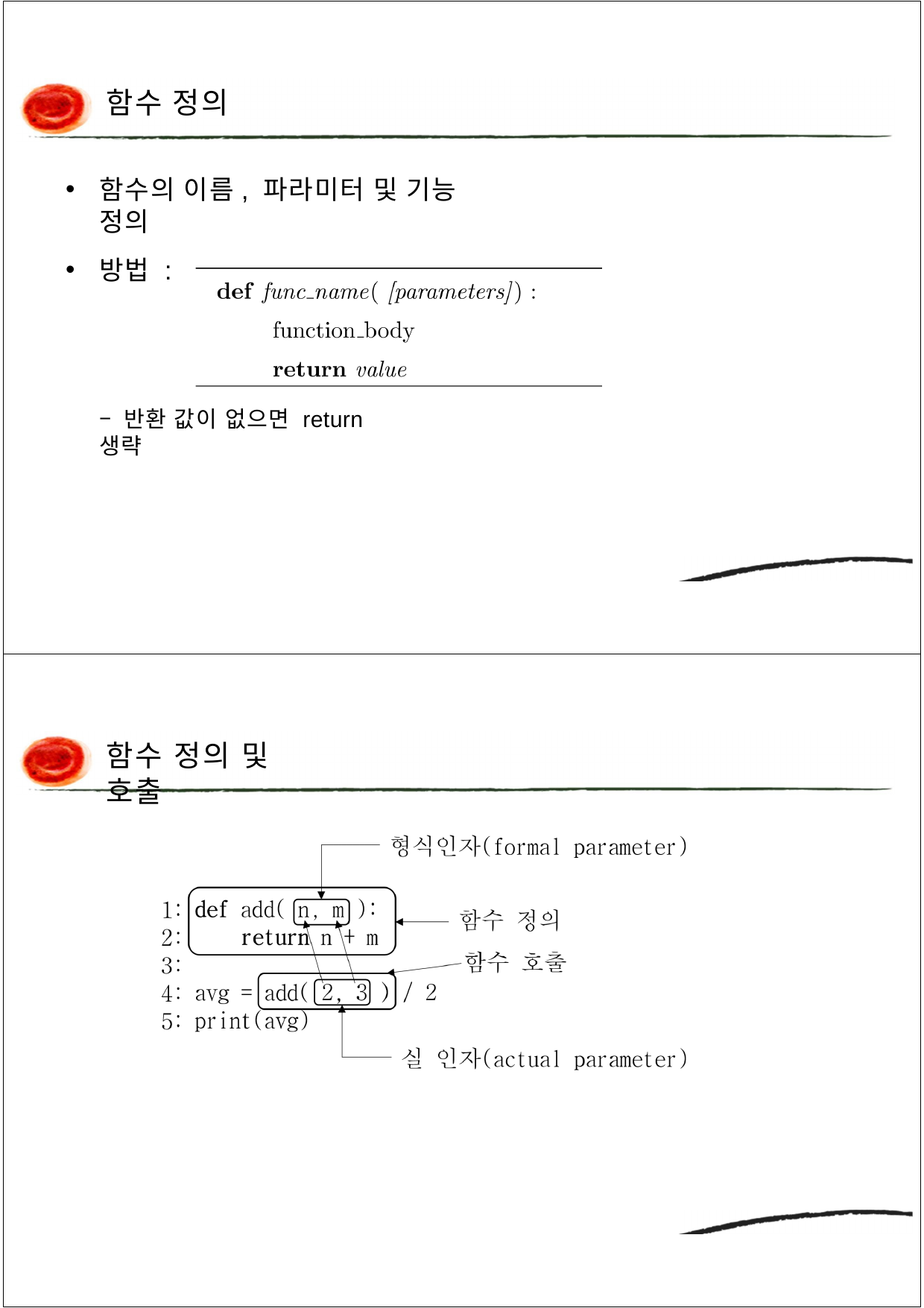

함수 정의

함수의 이름, 파라미터 및 기능 정의
방법 :

– 반환 값이 없으면 return 생략

함수 정의 및 호출